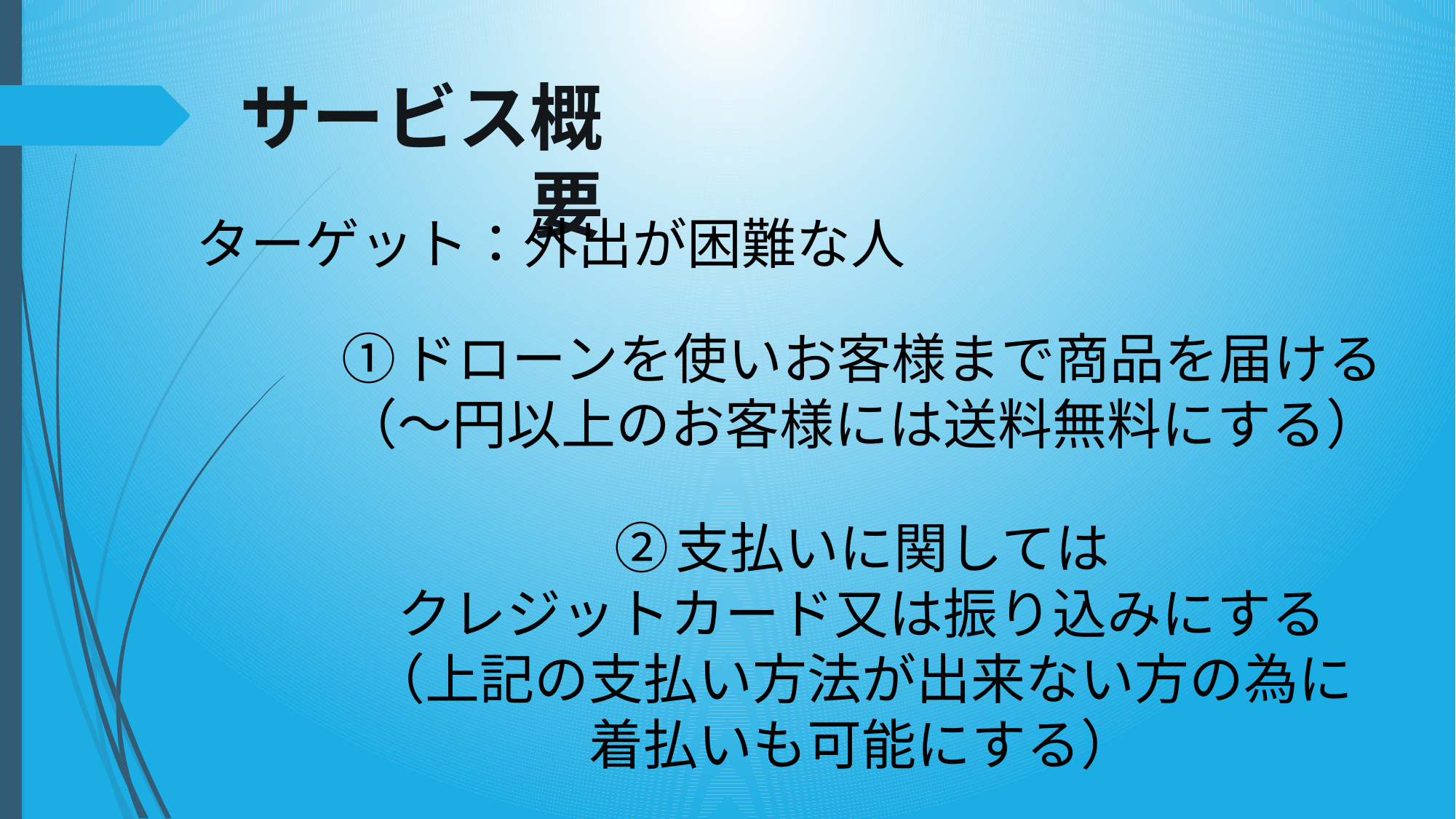

サービス概要
ターゲット：外出が困難な人
ドローンを使いお客様まで商品を届ける
（～円以上のお客様には送料無料にする）

支払いに関しては
クレジットカード又は振り込みにする
（上記の支払い方法が出来ない方の為に
着払いも可能にする）